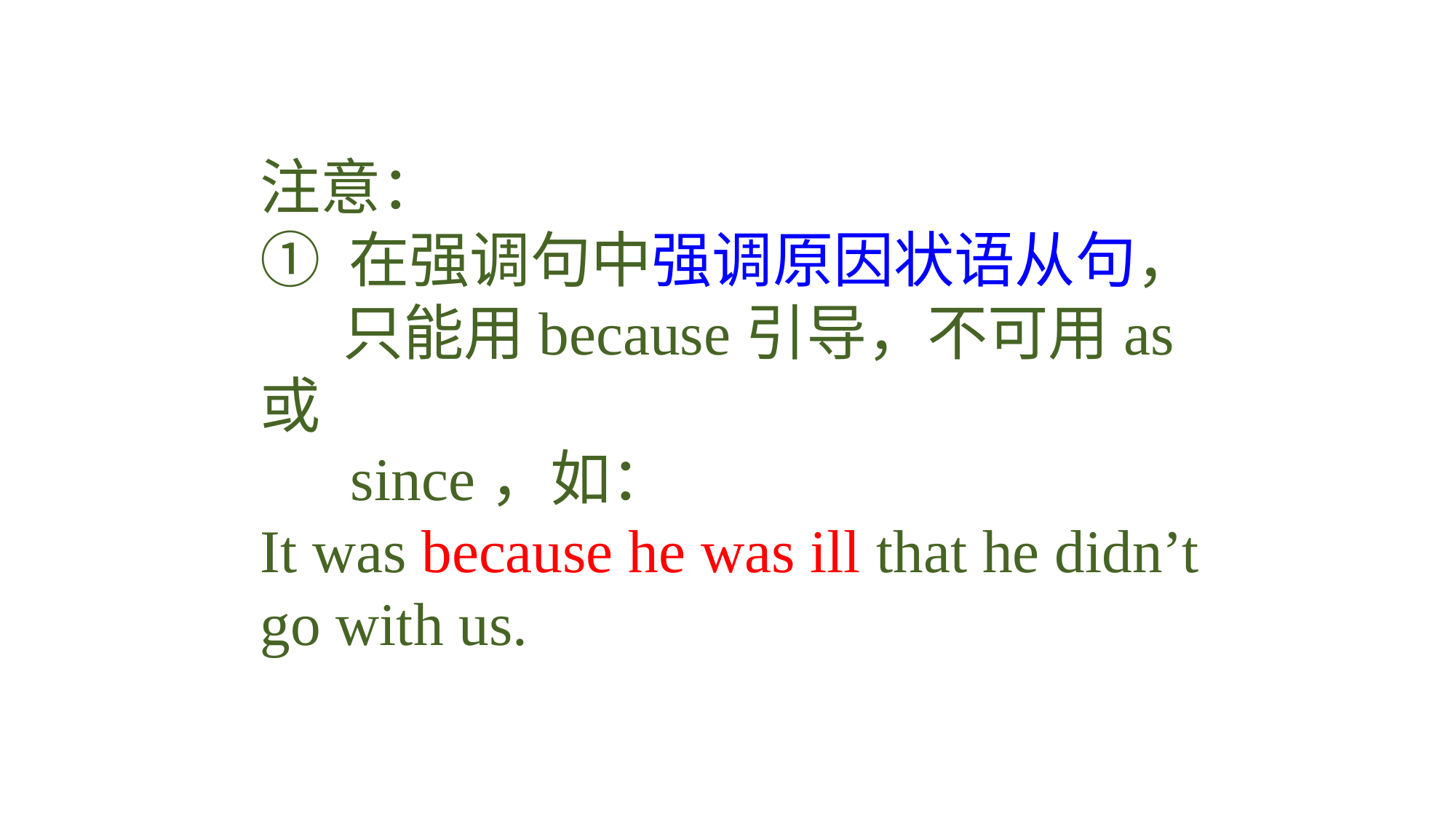

注意：
① 在强调句中强调原因状语从句，
     只能用because引导，不可用as或
      since，如：
It was because he was ill that he didn’t go with us.